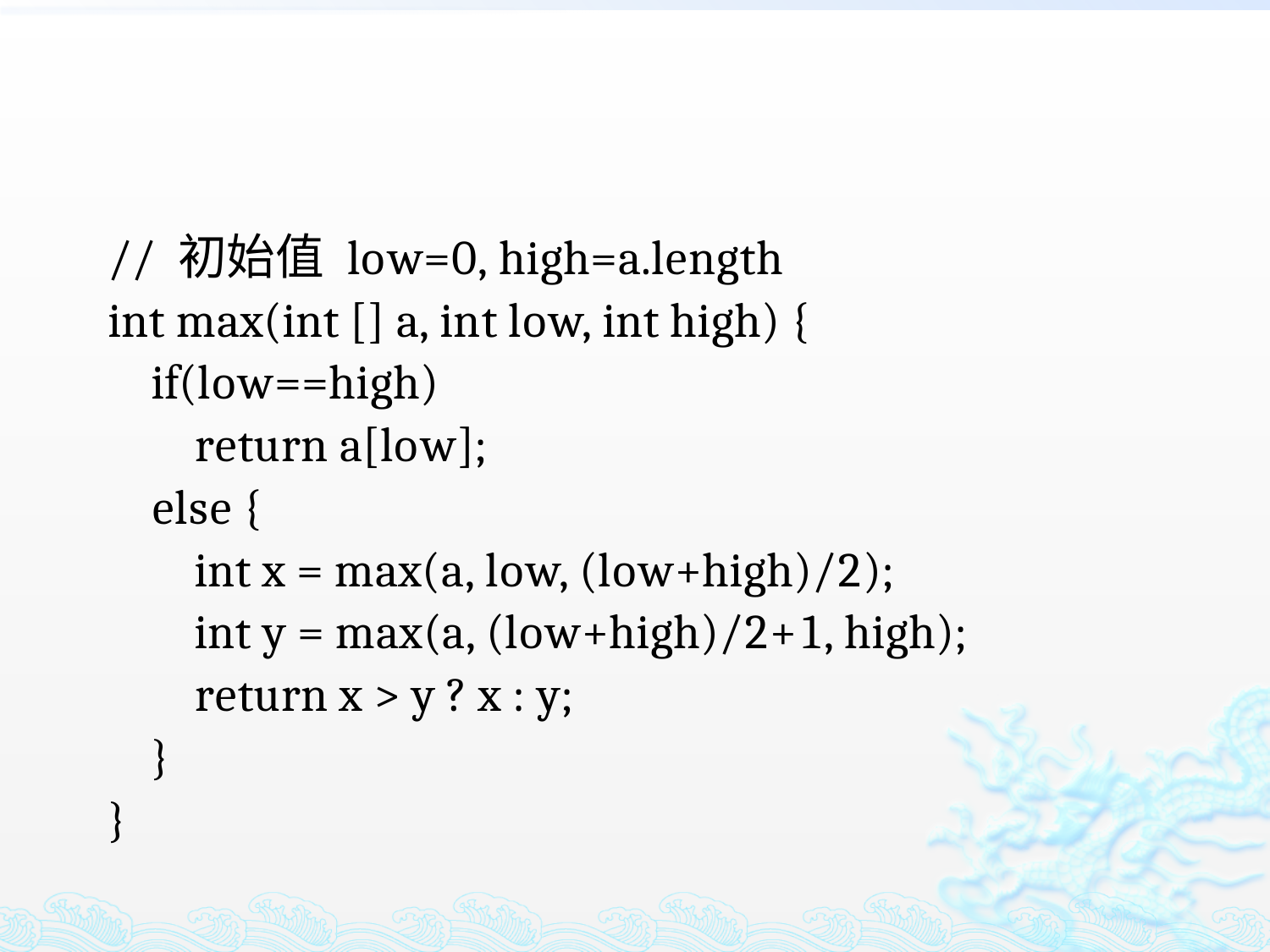

// 初始值 low=0, high=a.length
int max(int [] a, int low, int high) {
    if(low==high)
        return a[low];
    else {
        int x = max(a, low, (low+high)/2);
        int y = max(a, (low+high)/2+1, high);
        return x > y ? x : y;
    }
}